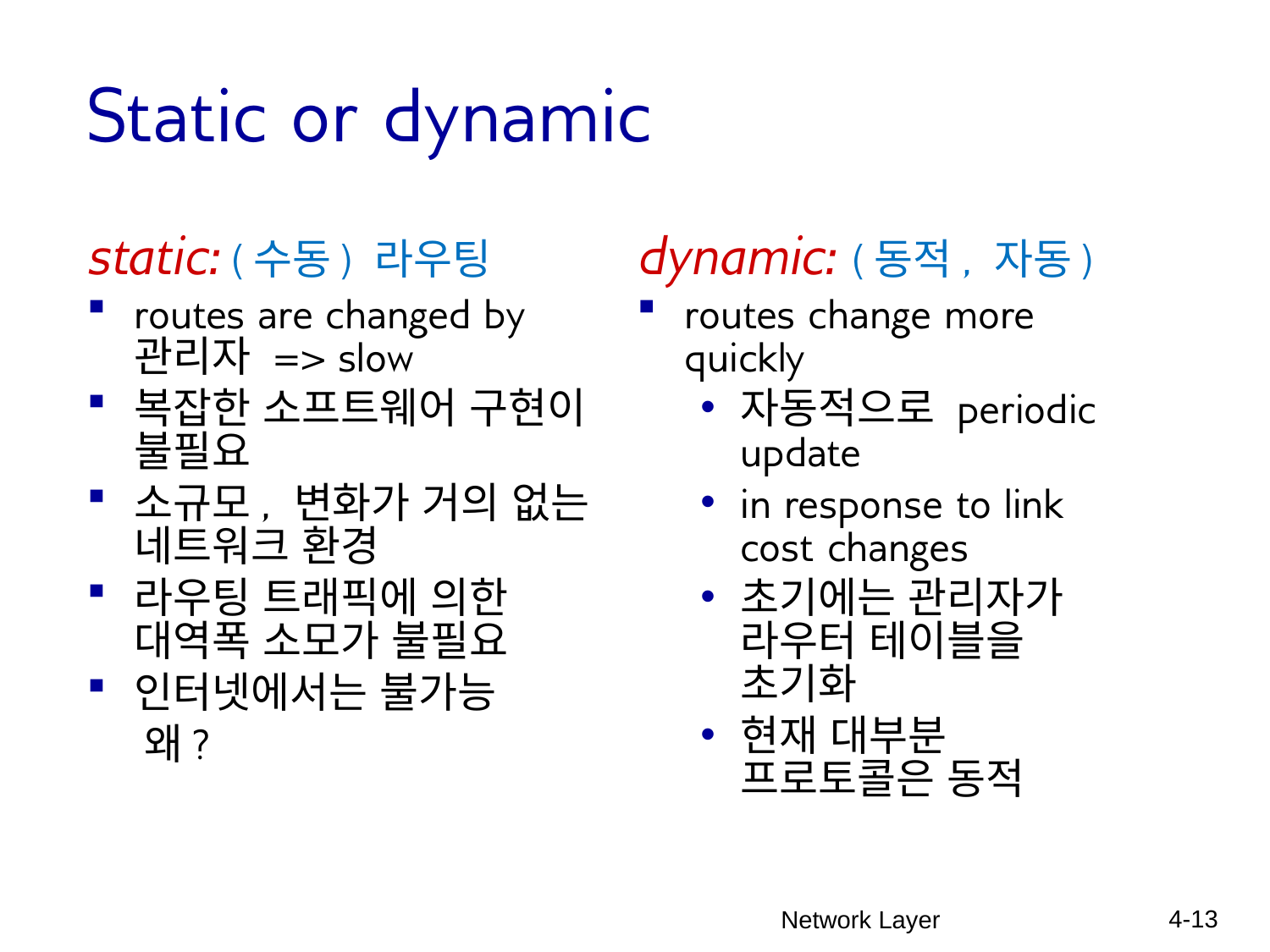

# Static or dynamic
static: (수동) 라우팅
routes are changed by 관리자 => slow
복잡한 소프트웨어 구현이 불필요
소규모, 변화가 거의 없는 네트워크 환경
라우팅 트래픽에 의한 대역폭 소모가 불필요
인터넷에서는 불가능
    왜?

dynamic: (동적, 자동)
routes change more quickly
자동적으로 periodic update
in response to link cost changes
초기에는 관리자가 라우터 테이블을 초기화
현재 대부분 프로토콜은 동적

4-13
Network Layer